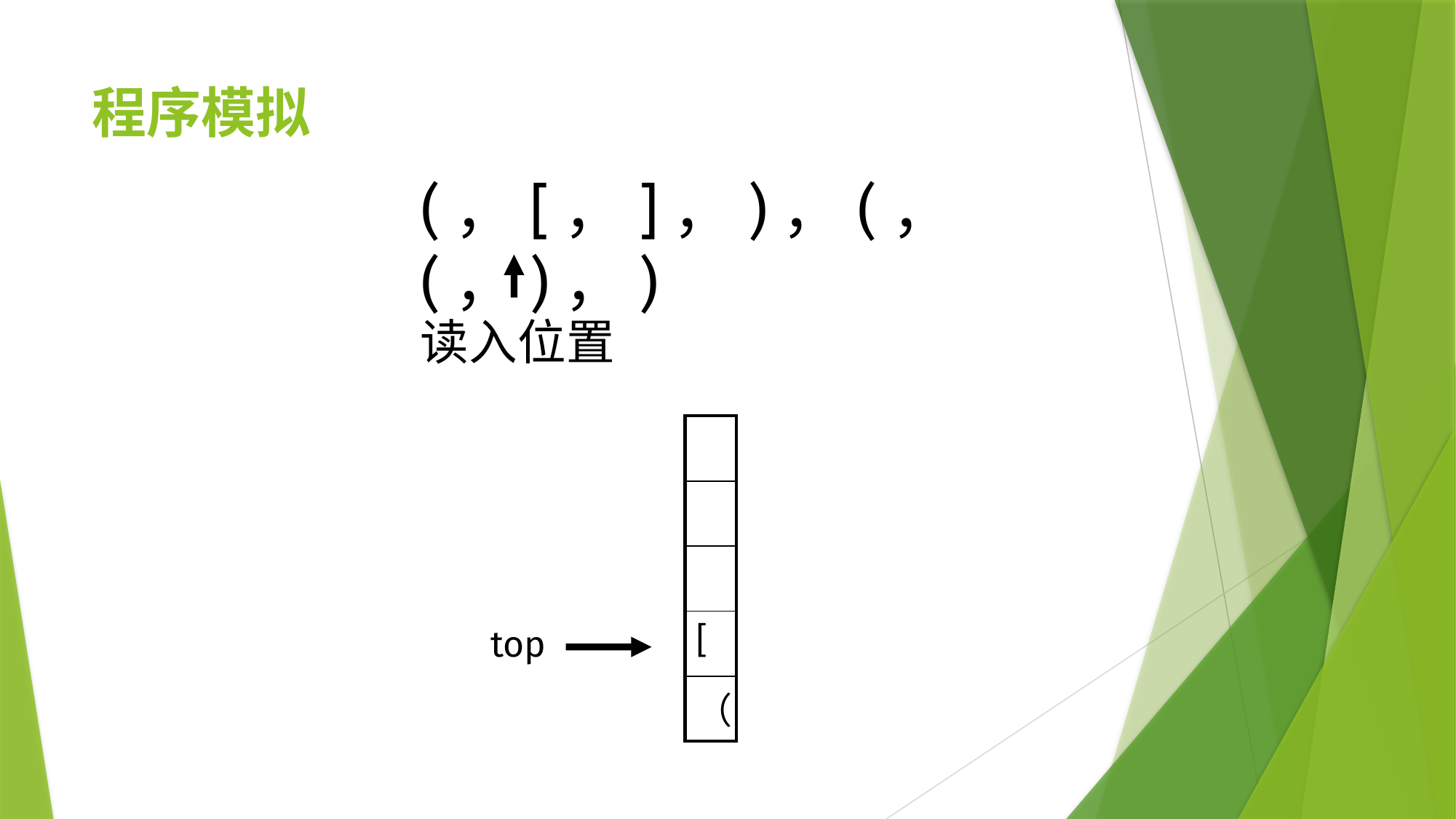

# 程序模拟
(，[，]，)，(，(，)，)

读入位置
|  |
| --- |
|  |
|  |
| [ |
| （ |
top